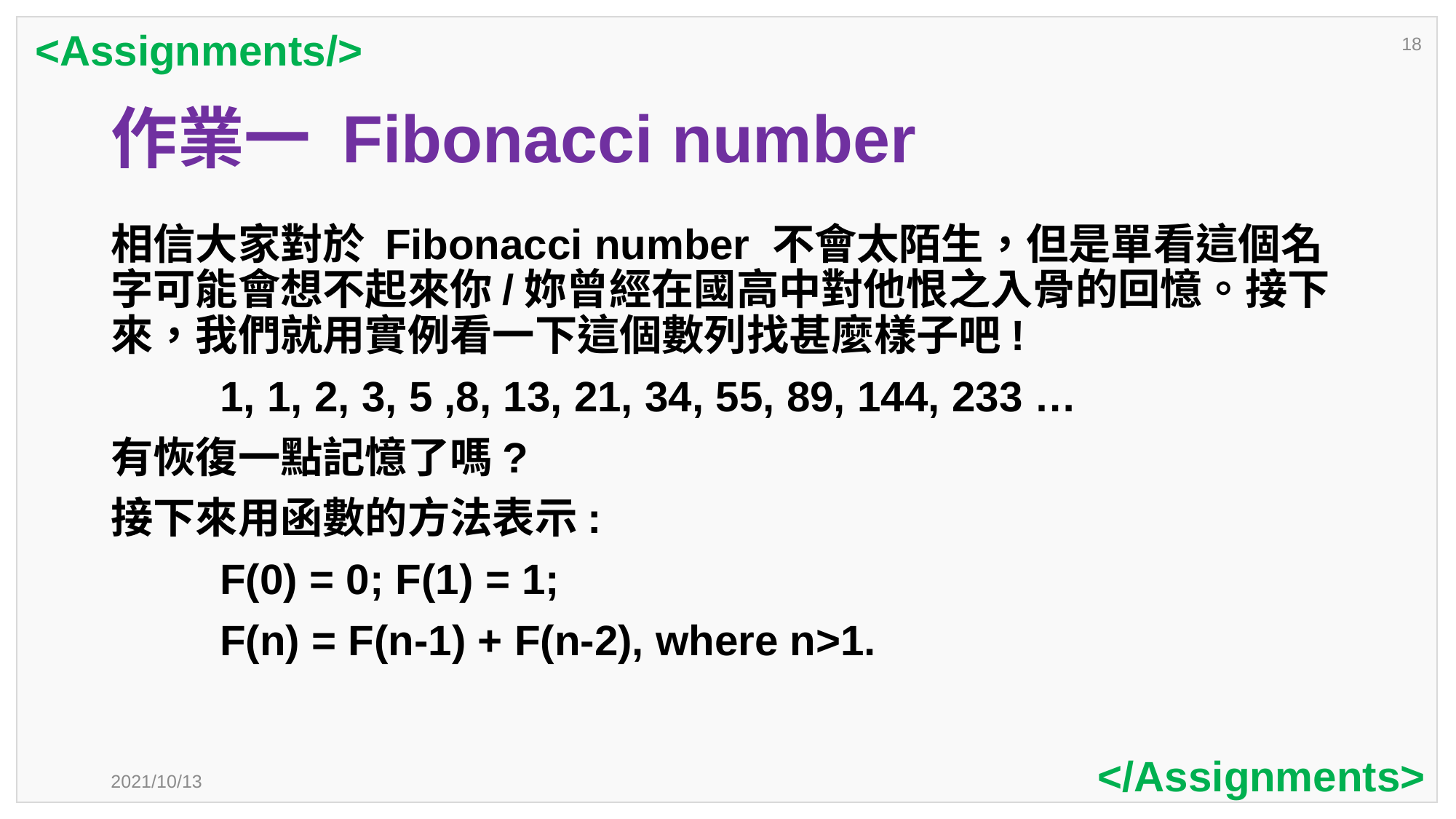

<Assignments/>
18
# 作業一 Fibonacci number
相信大家對於 Fibonacci number 不會太陌生，但是單看這個名字可能會想不起來你/妳曾經在國高中對他恨之入骨的回憶。接下來，我們就用實例看一下這個數列找甚麼樣子吧!
	1, 1, 2, 3, 5 ,8, 13, 21, 34, 55, 89, 144, 233 …
有恢復一點記憶了嗎?
接下來用函數的方法表示:
	F(0) = 0; F(1) = 1;
	F(n) = F(n-1) + F(n-2), where n>1.
</Assignments>
2021/10/13